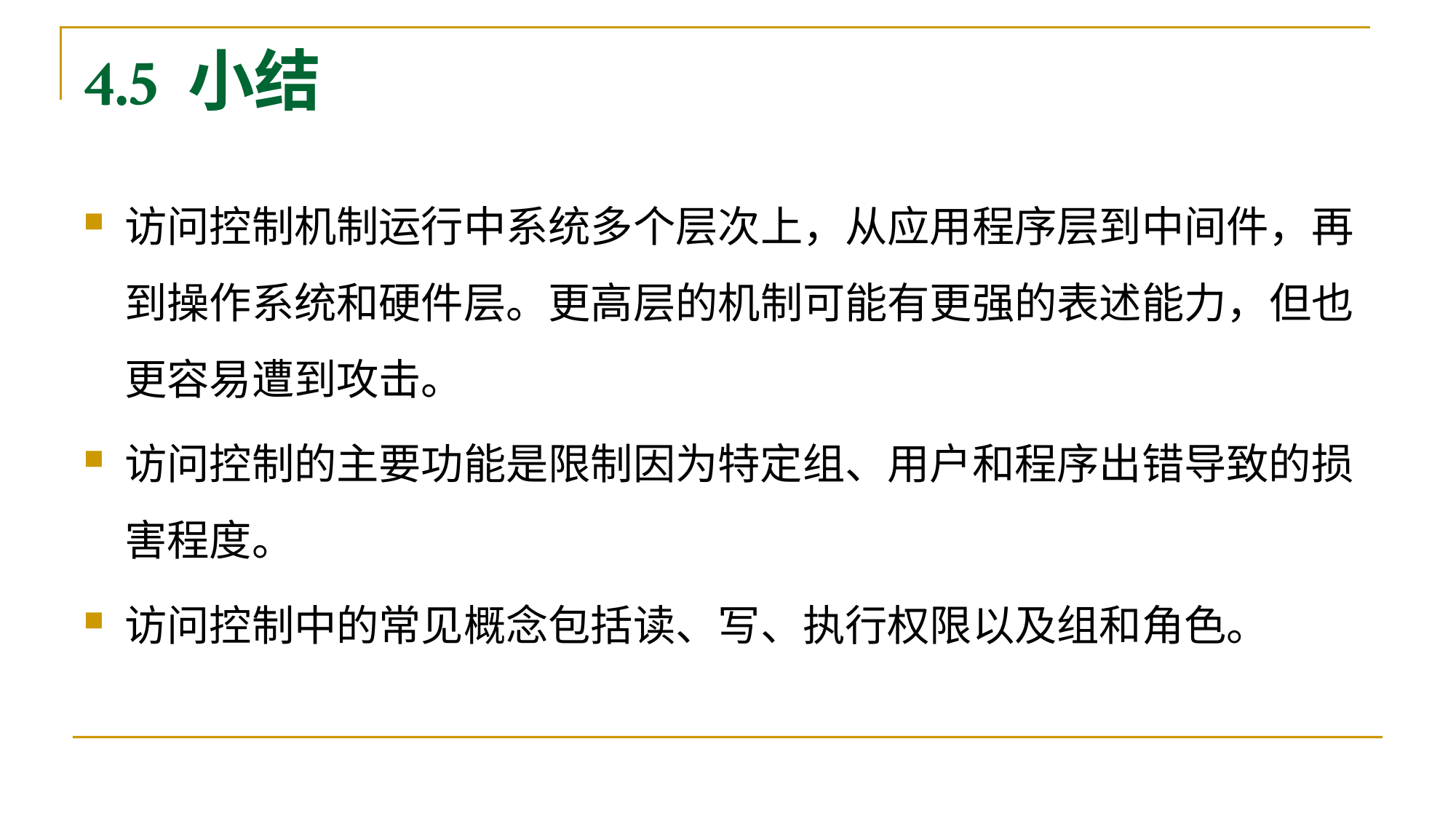

# 4.5 小结
访问控制机制运行中系统多个层次上，从应用程序层到中间件，再到操作系统和硬件层。更高层的机制可能有更强的表述能力，但也更容易遭到攻击。
访问控制的主要功能是限制因为特定组、用户和程序出错导致的损害程度。
访问控制中的常见概念包括读、写、执行权限以及组和角色。